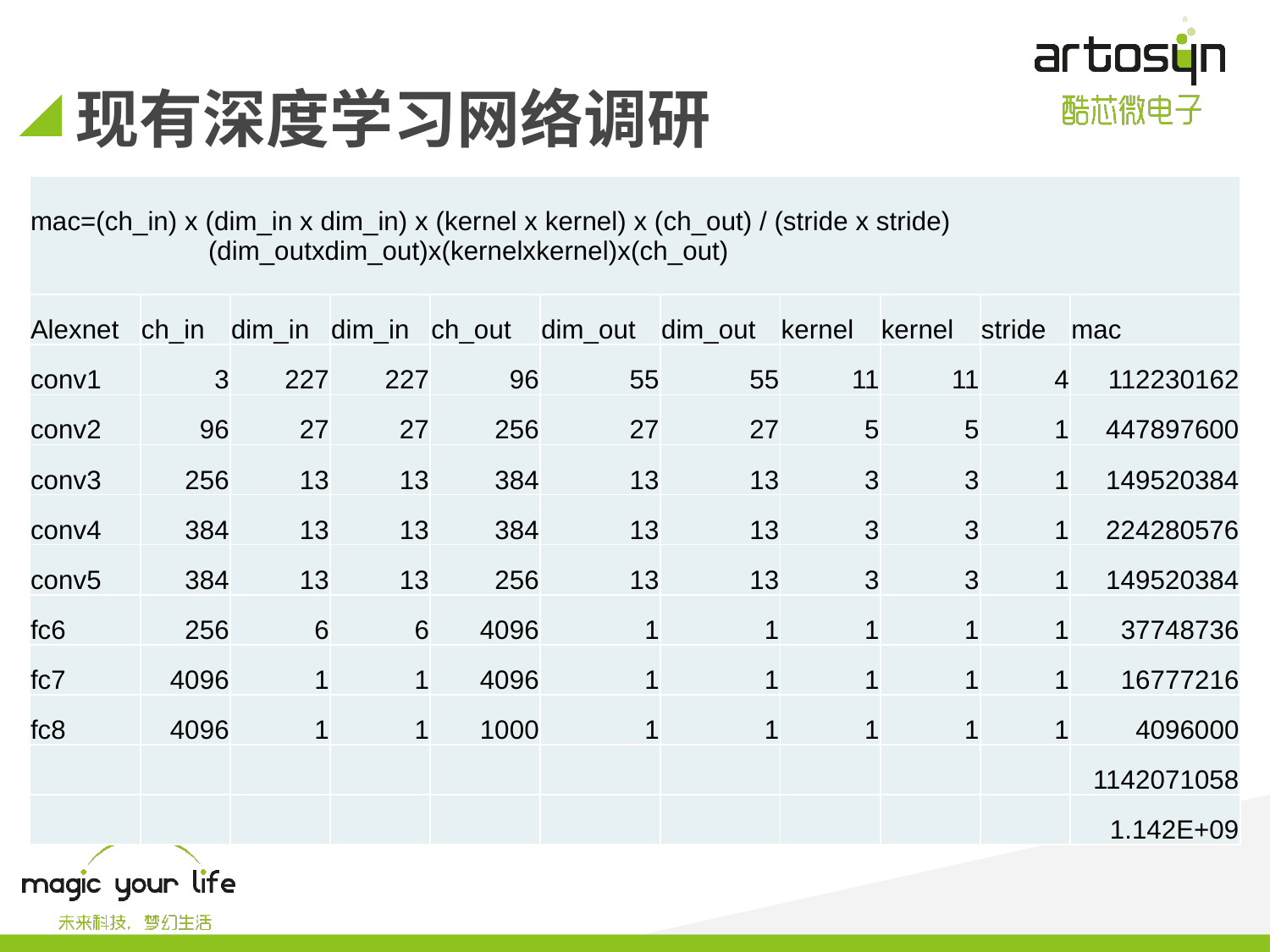

# 现有深度学习网络调研
| mac=(ch\_in) x (dim\_in x dim\_in) x (kernel x kernel) x (ch\_out) / (stride x stride) (dim\_outxdim\_out)x(kernelxkernel)x(ch\_out) |  |  |  |  |  |  |  |  |  |  |
| --- | --- | --- | --- | --- | --- | --- | --- | --- | --- | --- |
| Alexnet | ch\_in | dim\_in | dim\_in | ch\_out | dim\_out | dim\_out | kernel | kernel | stride | mac |
| conv1 | 3 | 227 | 227 | 96 | 55 | 55 | 11 | 11 | 4 | 112230162 |
| conv2 | 96 | 27 | 27 | 256 | 27 | 27 | 5 | 5 | 1 | 447897600 |
| conv3 | 256 | 13 | 13 | 384 | 13 | 13 | 3 | 3 | 1 | 149520384 |
| conv4 | 384 | 13 | 13 | 384 | 13 | 13 | 3 | 3 | 1 | 224280576 |
| conv5 | 384 | 13 | 13 | 256 | 13 | 13 | 3 | 3 | 1 | 149520384 |
| fc6 | 256 | 6 | 6 | 4096 | 1 | 1 | 1 | 1 | 1 | 37748736 |
| fc7 | 4096 | 1 | 1 | 4096 | 1 | 1 | 1 | 1 | 1 | 16777216 |
| fc8 | 4096 | 1 | 1 | 1000 | 1 | 1 | 1 | 1 | 1 | 4096000 |
|  |  |  |  |  |  |  |  |  |  | 1142071058 |
|  |  |  |  |  |  |  |  |  |  | 1.142E+09 |